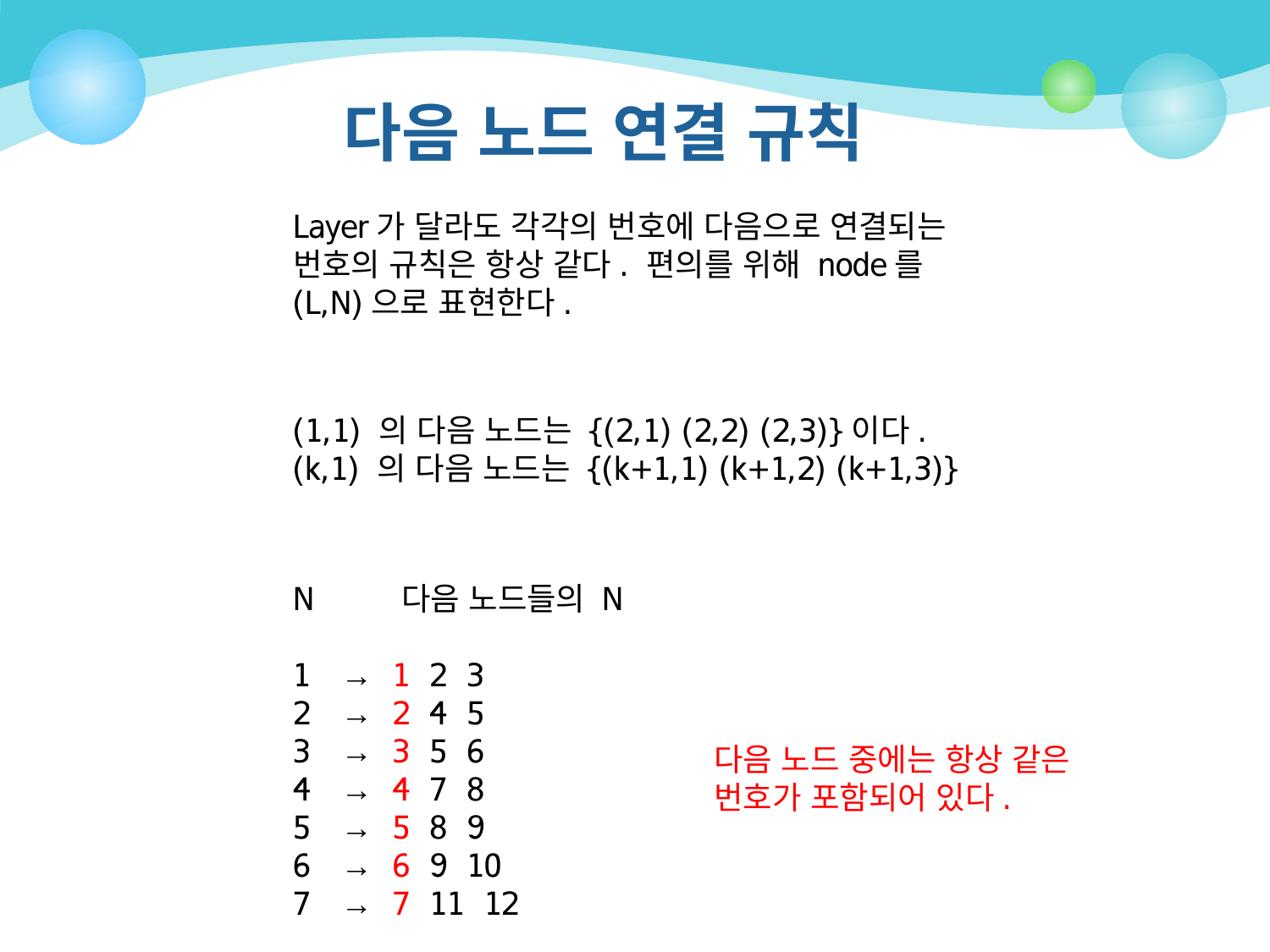

다음 노드 연결 규칙
Layer가 달라도 각각의 번호에 다음으로 연결되는 번호의 규칙은 항상 같다. 편의를 위해 node를 (L,N)으로 표현한다.

(1,1) 의 다음 노드는 {(2,1) (2,2) (2,3)}이다.
(k,1) 의 다음 노드는 {(k+1,1) (k+1,2) (k+1,3)}
N        다음 노드들의 N

→  1  2  3
→  2  4  5
→  3  5  6
→  4  7  8
→  5  8  9
→  6  9  10
→  7  11  12
다음 노드 중에는 항상 같은 번호가 포함되어 있다.